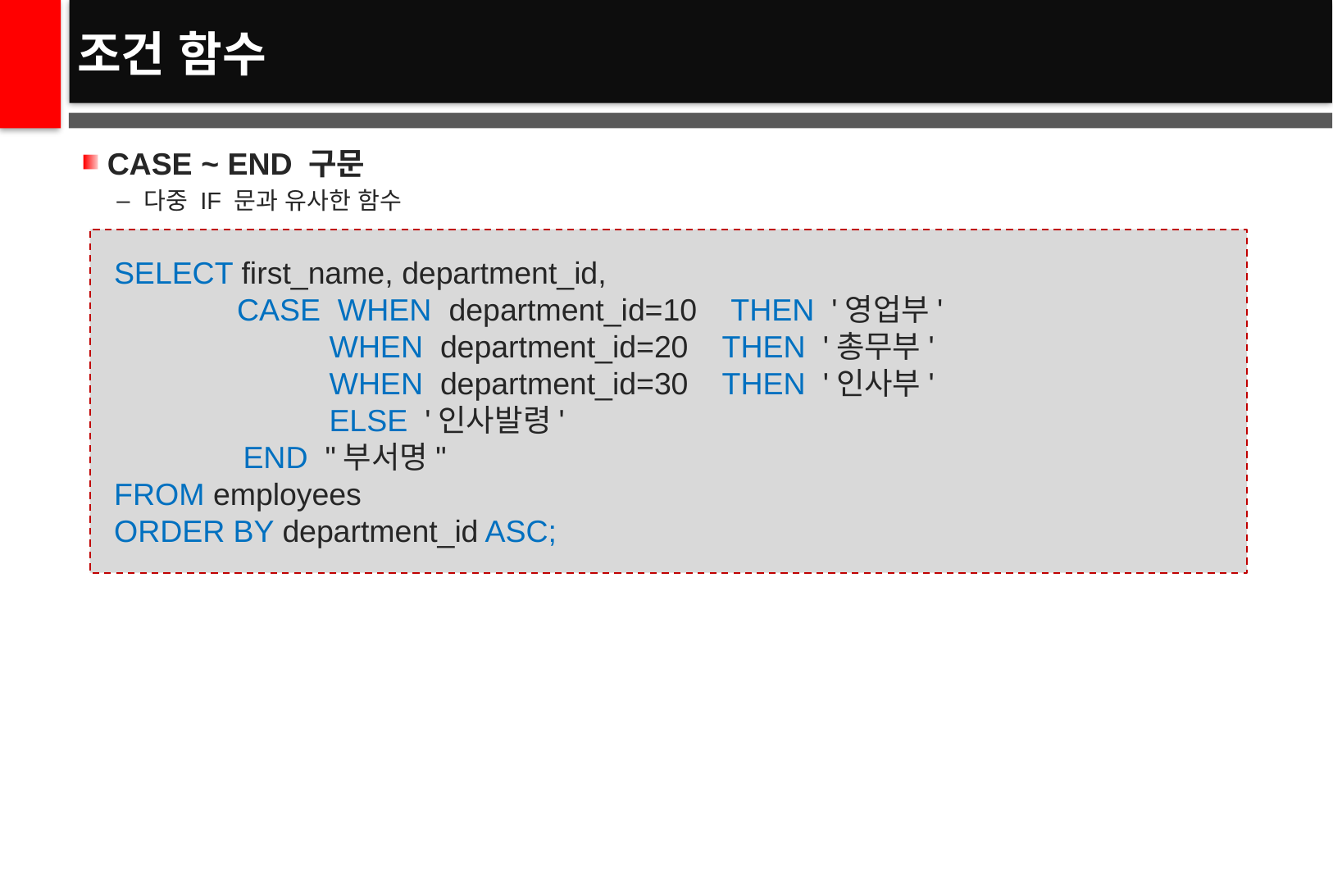

# 조건 함수
CASE ~ END 구문
다중 IF 문과 유사한 함수
SELECT first_name, department_id,
	CASE  WHEN  department_id=10    THEN  '영업부'
                         WHEN  department_id=20    THEN  '총무부'
                         WHEN  department_id=30    THEN  '인사부'
                         ELSE  '인사발령'
               END  "부서명"
FROM employees
ORDER BY department_id ASC;